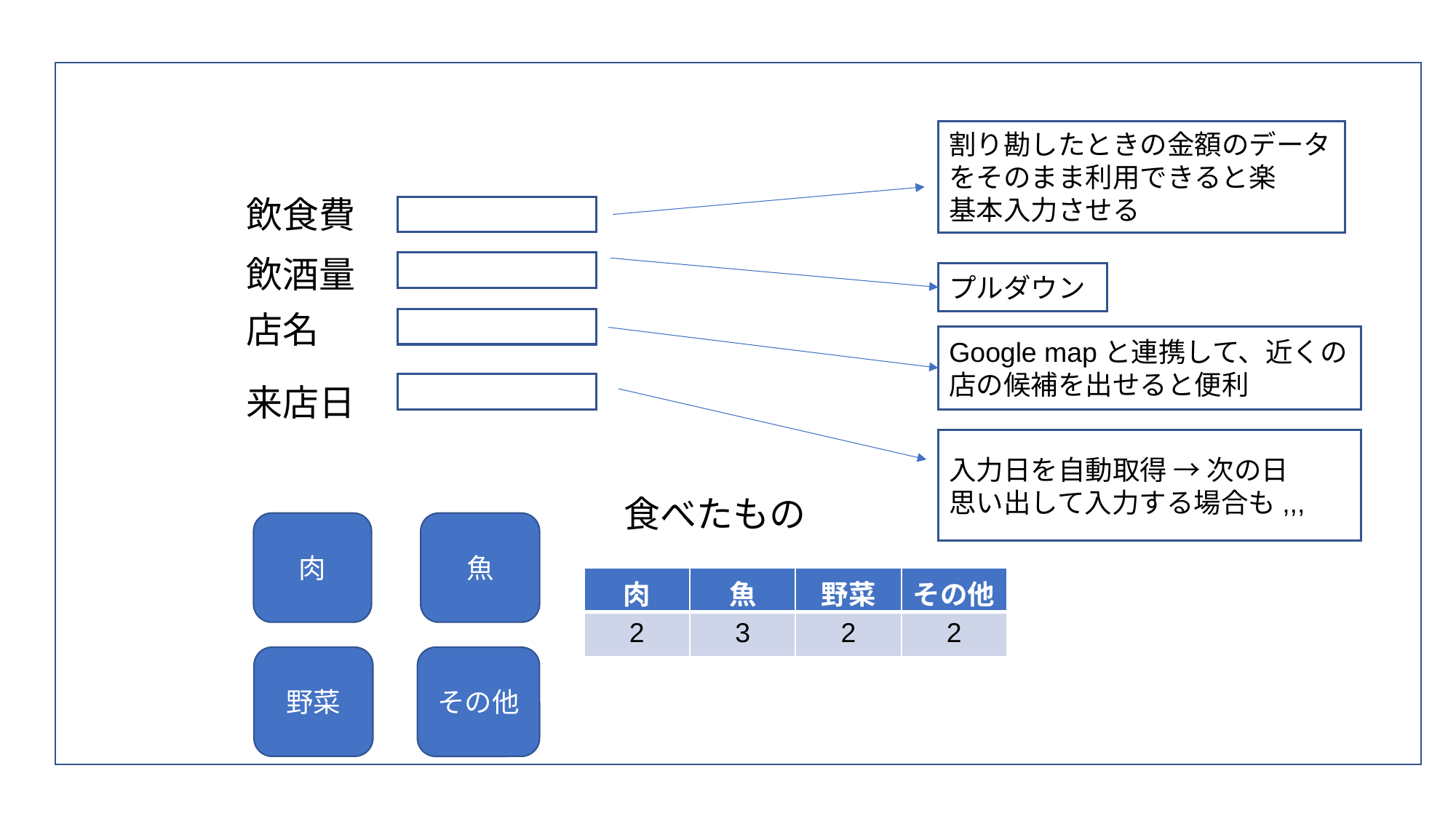

割り勘したときの金額のデータをそのまま利用できると楽
基本入力させる
飲食費

飲酒量

プルダウン
店名

Google mapと連携して、近くの店の候補を出せると便利
来店日

入力日を自動取得 → 次の日
思い出して入力する場合も,,,
食べたもの
肉
魚
| 肉 | 魚 | 野菜 | その他 |
| --- | --- | --- | --- |
| 2 | 3 | 2 | 2 |
野菜
その他